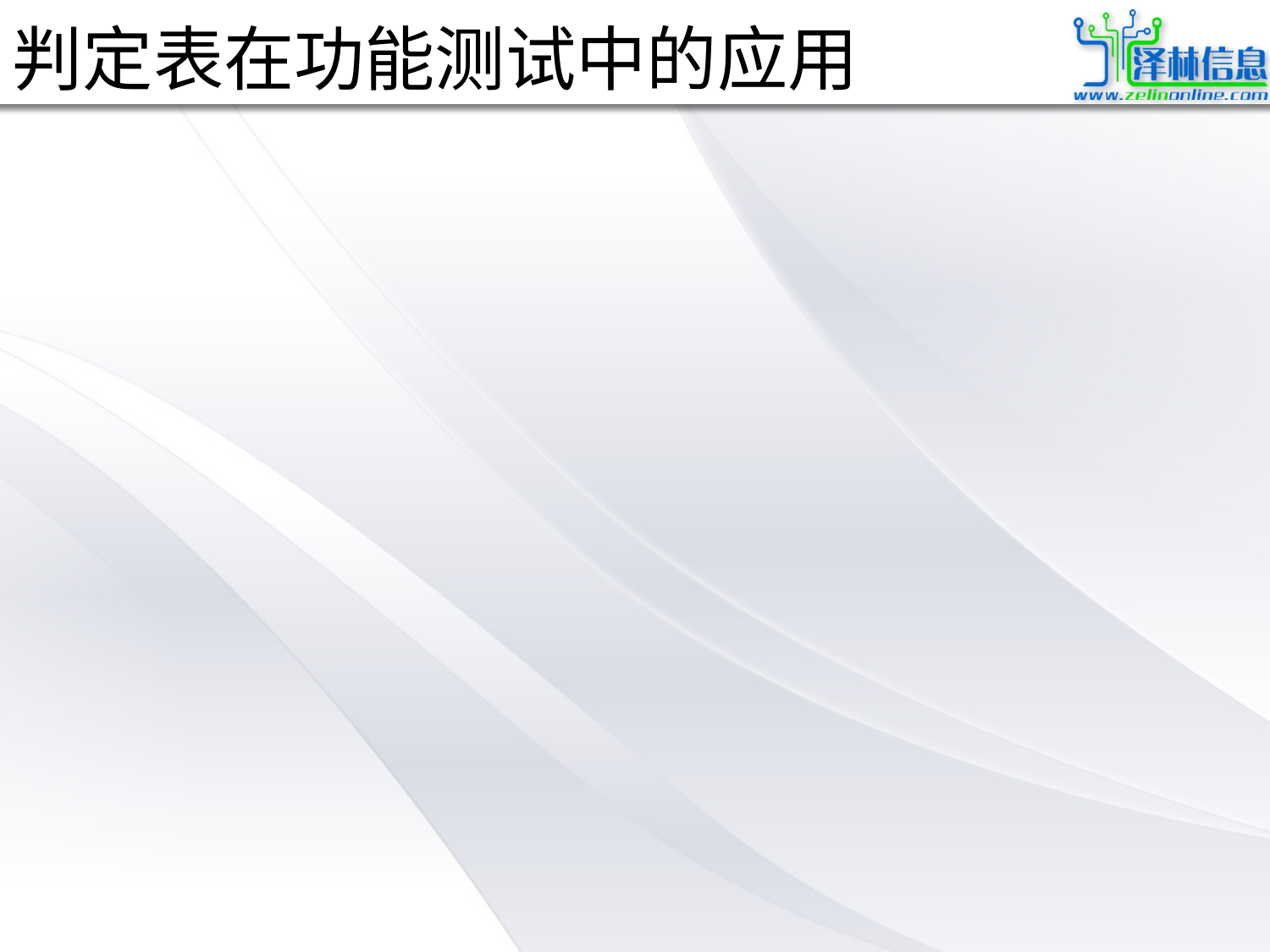

# 判定表在功能测试中的应用
B. Beizer 指出了适合使用判定表设计测试用例的条件:
①规格说明以判定表形式给出,或很容易转换成判定表。
②条件的排列顺序不会也不影响执行哪些操作。
③规则的排列顺序不会也不影响执行哪些操作。
④每当某一规则的条件已经满足,并确定要执行的操作后,不必检验别的规则。
⑤如果某一规则得到满足要执行多个操作,这些操作的执行顺序无关紧要。

B。Beizer提出这5个必要条件的目的是为了使操作的执行完全依赖于条件的组合。其实对于某些不满足这几条的判定表，同样可以借以设计测试用例，只不过尚需增加其它的测试用例罢了。